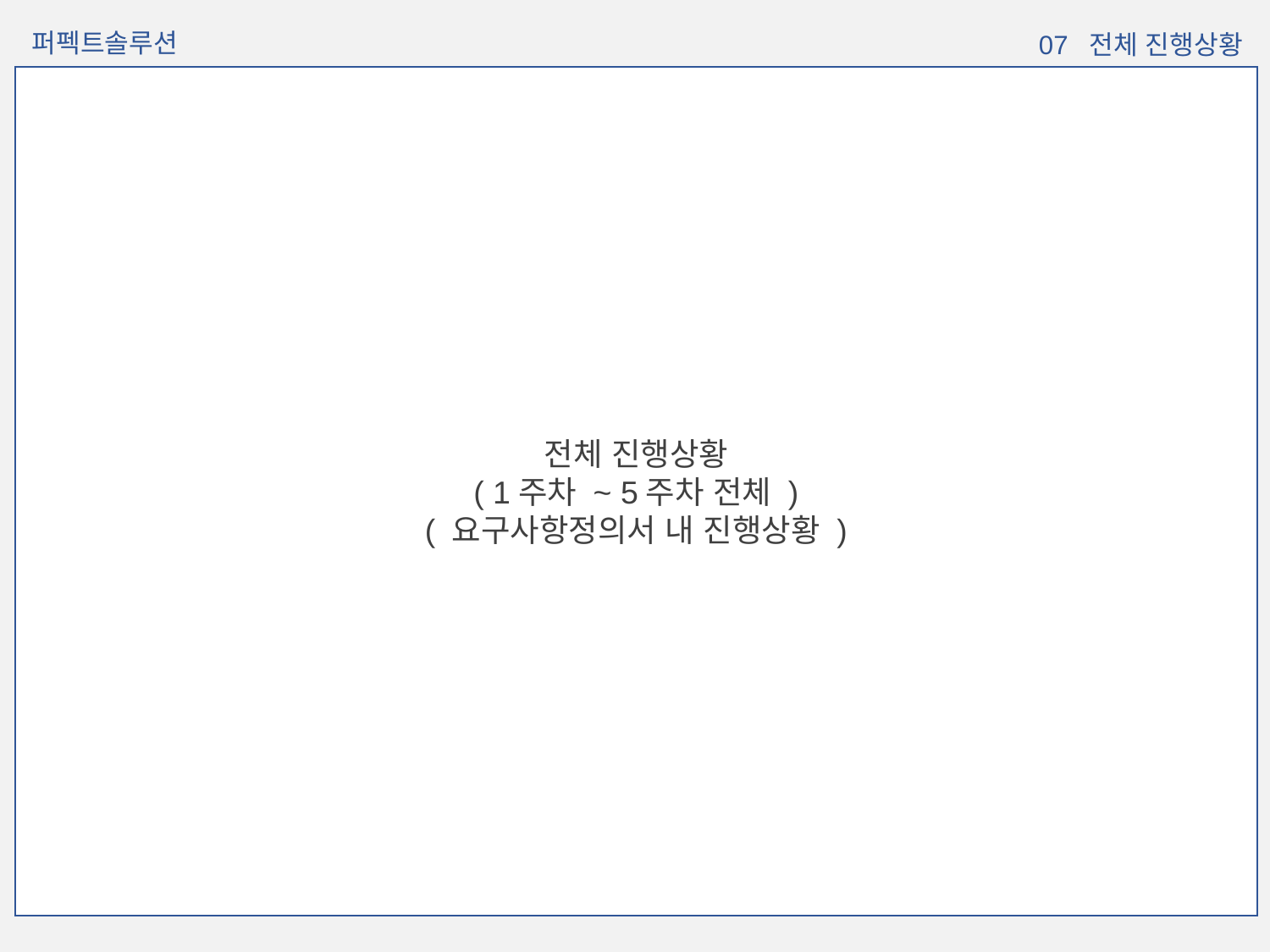

퍼펙트솔루션
 07  전체 진행상황
전체 진행상황
( 1주차 ~ 5주차 전체 )
( 요구사항정의서 내 진행상황 )